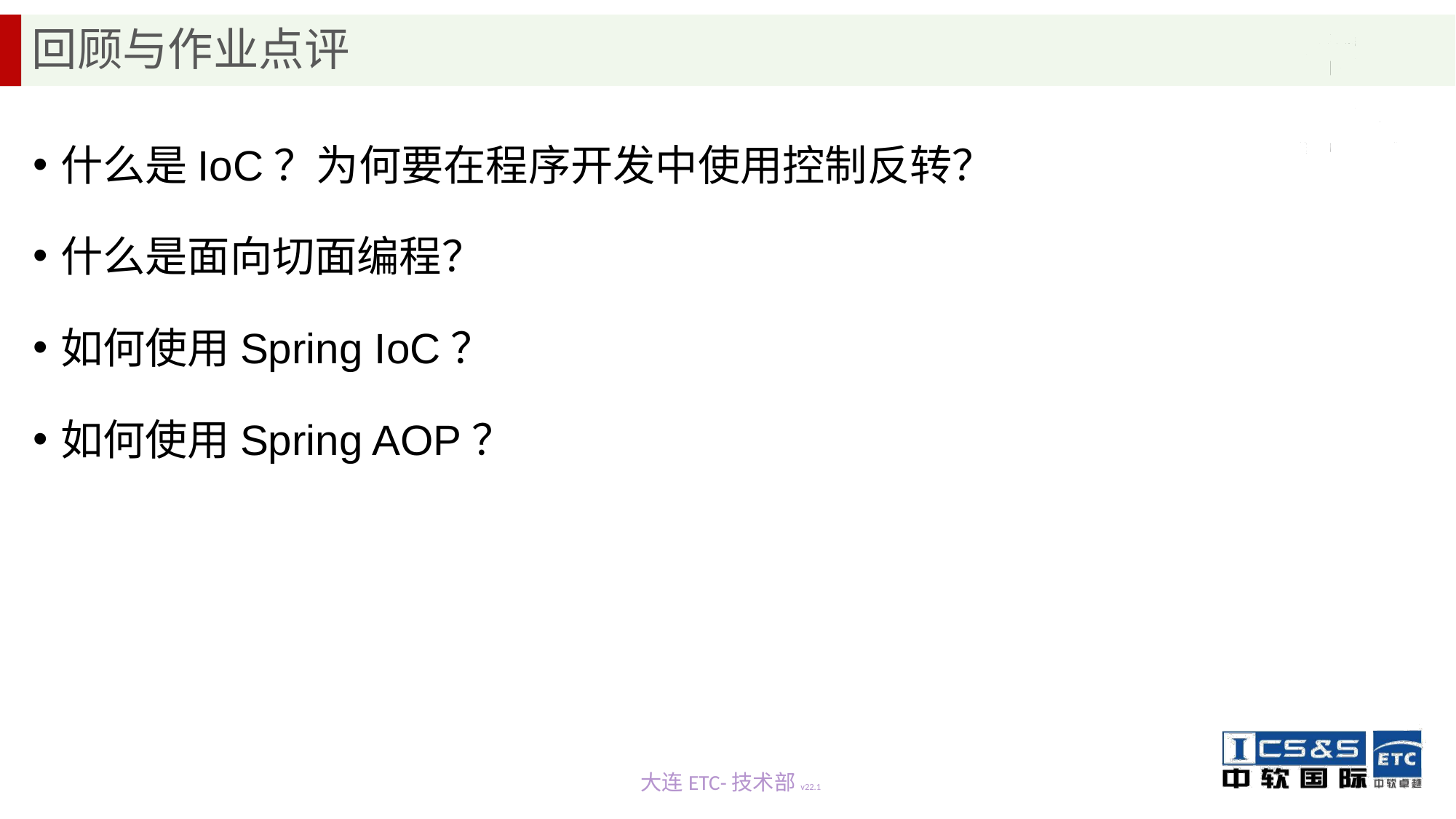

# 回顾与作业点评
什么是IoC？为何要在程序开发中使用控制反转？
什么是面向切面编程？
如何使用Spring IoC？
如何使用Spring AOP？